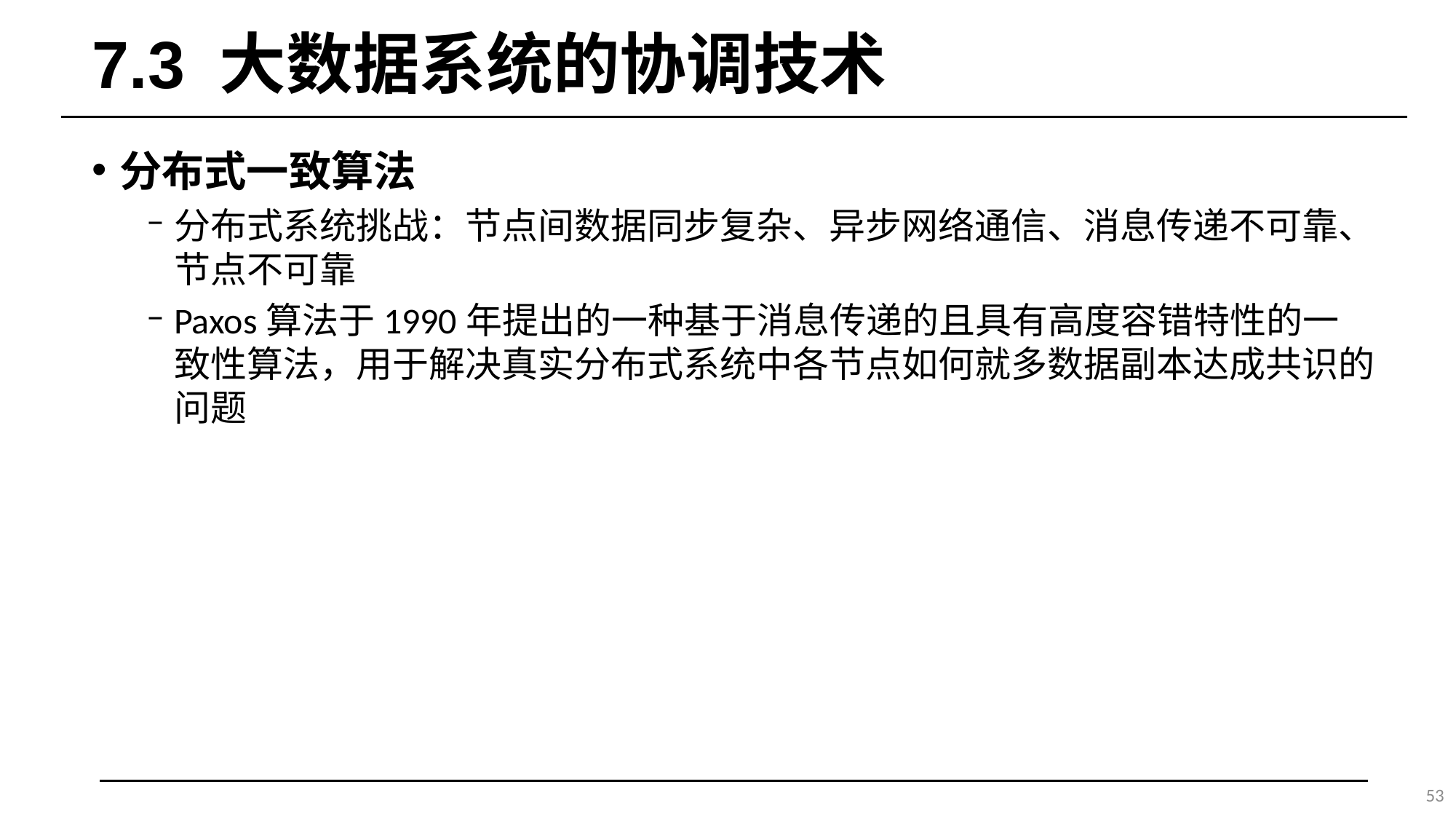

# 7.3 大数据系统的协调技术
分布式一致算法
分布式系统挑战：节点间数据同步复杂、异步网络通信、消息传递不可靠、节点不可靠
Paxos算法于1990年提出的一种基于消息传递的且具有高度容错特性的一致性算法，用于解决真实分布式系统中各节点如何就多数据副本达成共识的问题
53